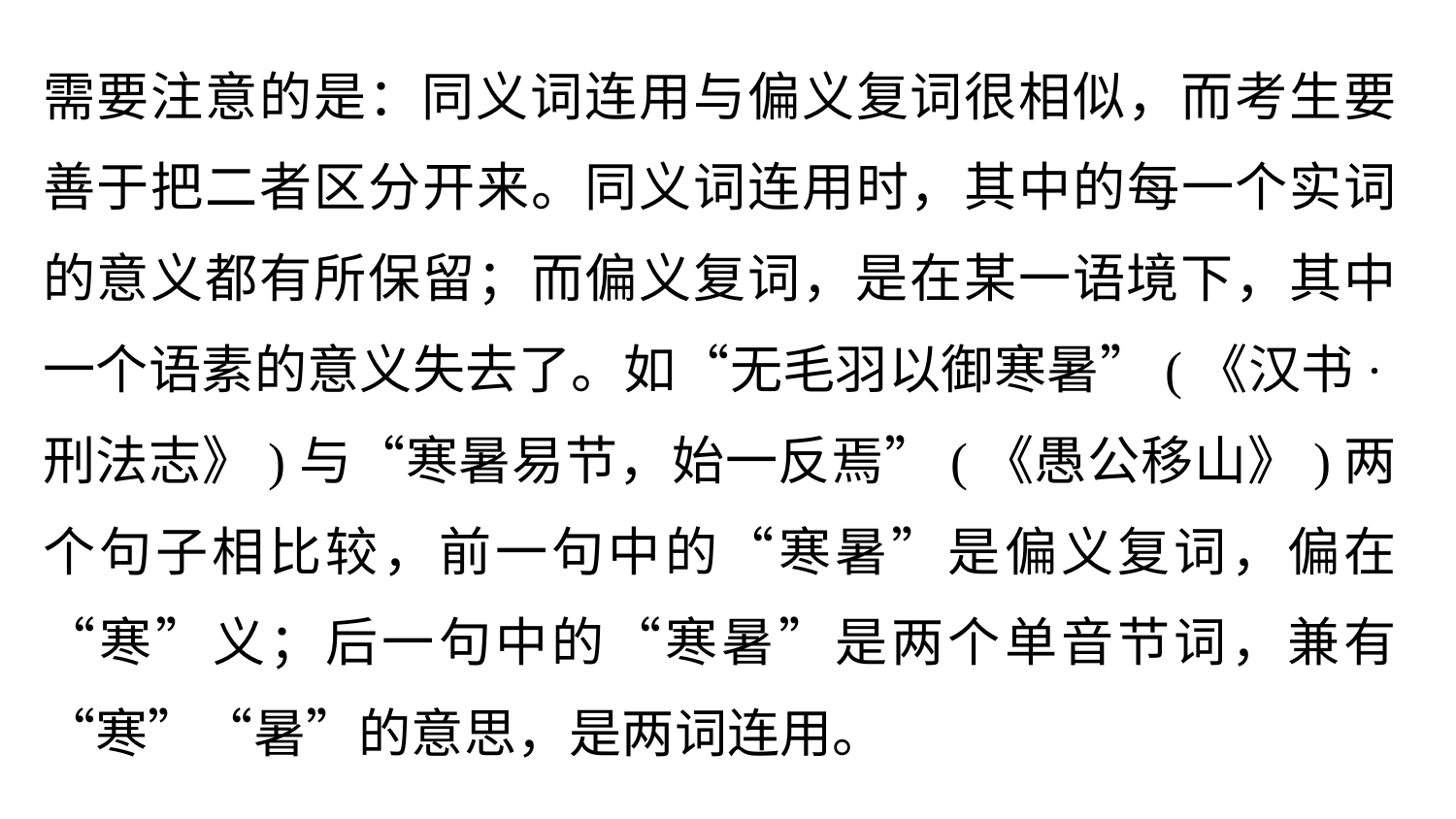

需要注意的是：同义词连用与偏义复词很相似，而考生要善于把二者区分开来。同义词连用时，其中的每一个实词的意义都有所保留；而偏义复词，是在某一语境下，其中一个语素的意义失去了。如“无毛羽以御寒暑”(《汉书·刑法志》)与“寒暑易节，始一反焉”(《愚公移山》)两个句子相比较，前一句中的“寒暑”是偏义复词，偏在“寒”义；后一句中的“寒暑”是两个单音节词，兼有“寒”“暑”的意思，是两词连用。